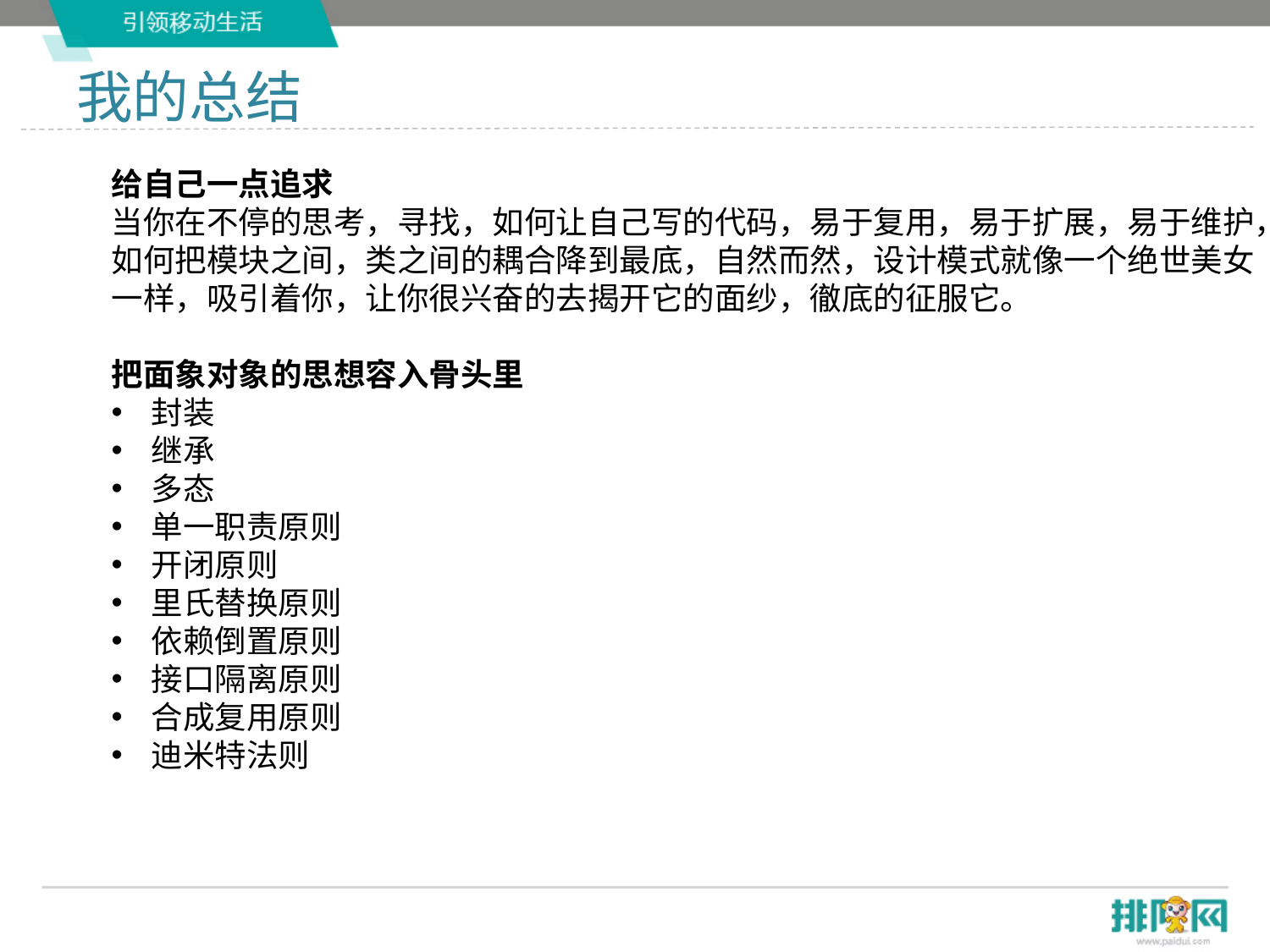

# 我的总结

给自己一点追求
当你在不停的思考，寻找，如何让自己写的代码，易于复用，易于扩展，易于维护，
如何把模块之间，类之间的耦合降到最底，自然而然，设计模式就像一个绝世美女
一样，吸引着你，让你很兴奋的去揭开它的面纱，徹底的征服它。

把面象对象的思想容入骨头里
封装
继承
多态
单一职责原则
开闭原则
里氏替换原则
依赖倒置原则
接口隔离原则
合成复用原则
迪米特法则